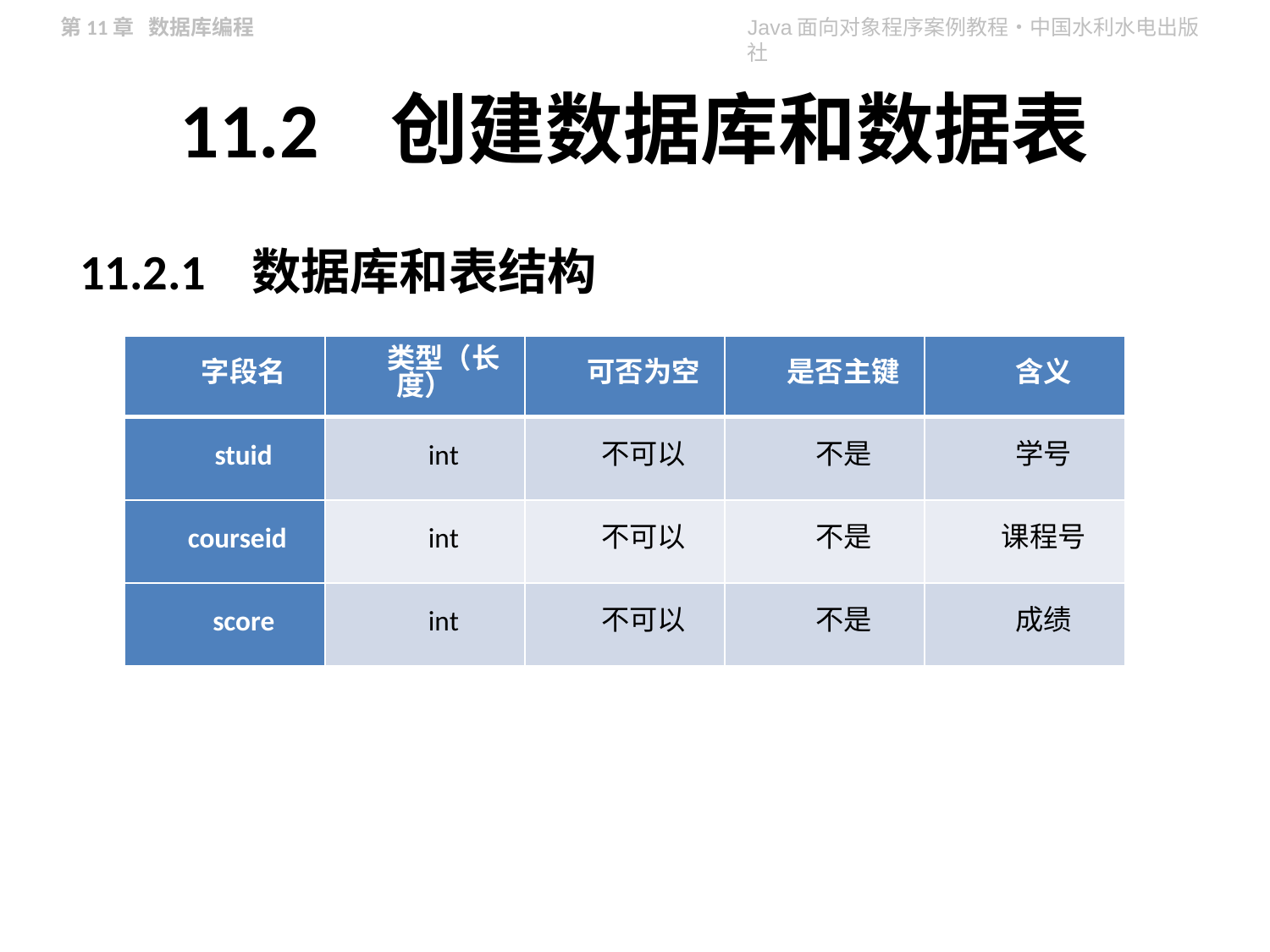

# 11.2   创建数据库和数据表
11.2.1   数据库和表结构
| 字段名 | 类型（长度） | 可否为空 | 是否主键 | 含义 |
| --- | --- | --- | --- | --- |
| stuid | int | 不可以 | 不是 | 学号 |
| courseid | int | 不可以 | 不是 | 课程号 |
| score | int | 不可以 | 不是 | 成绩 |